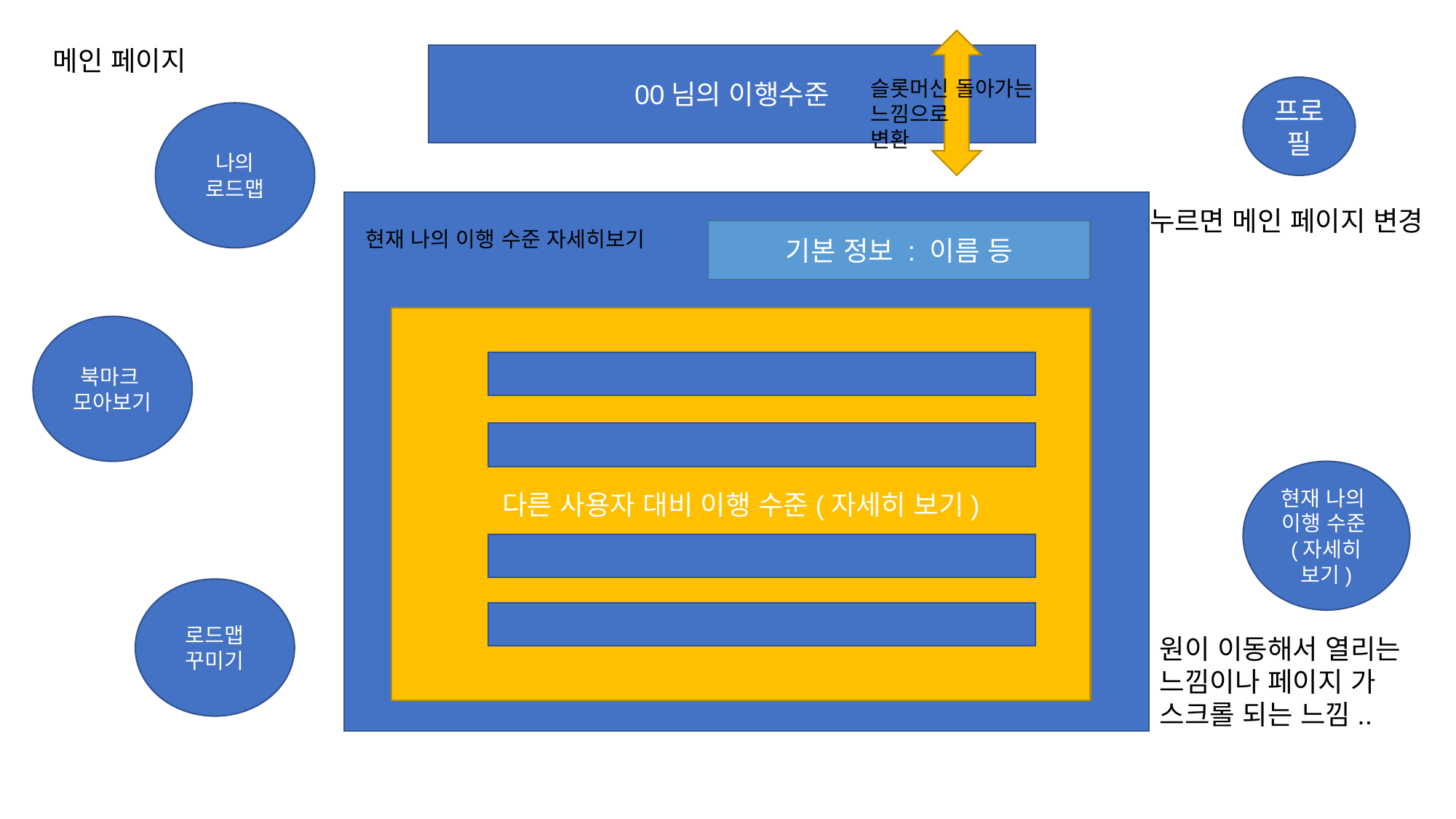

메인 페이지
00님의 이행수준
슬롯머신 돌아가는 느낌으로
변환
프로필
나의
로드맵

누르면 메인 페이지 변경
현재 나의 이행 수준 자세히보기
기본 정보 : 이름 등
다른 사용자 대비 이행 수준(자세히 보기)
북마크
모아보기

현재 나의
이행 수준(자세히 보기)

로드맵
꾸미기

원이 이동해서 열리는 느낌이나 페이지 가 스크롤 되는 느낌..